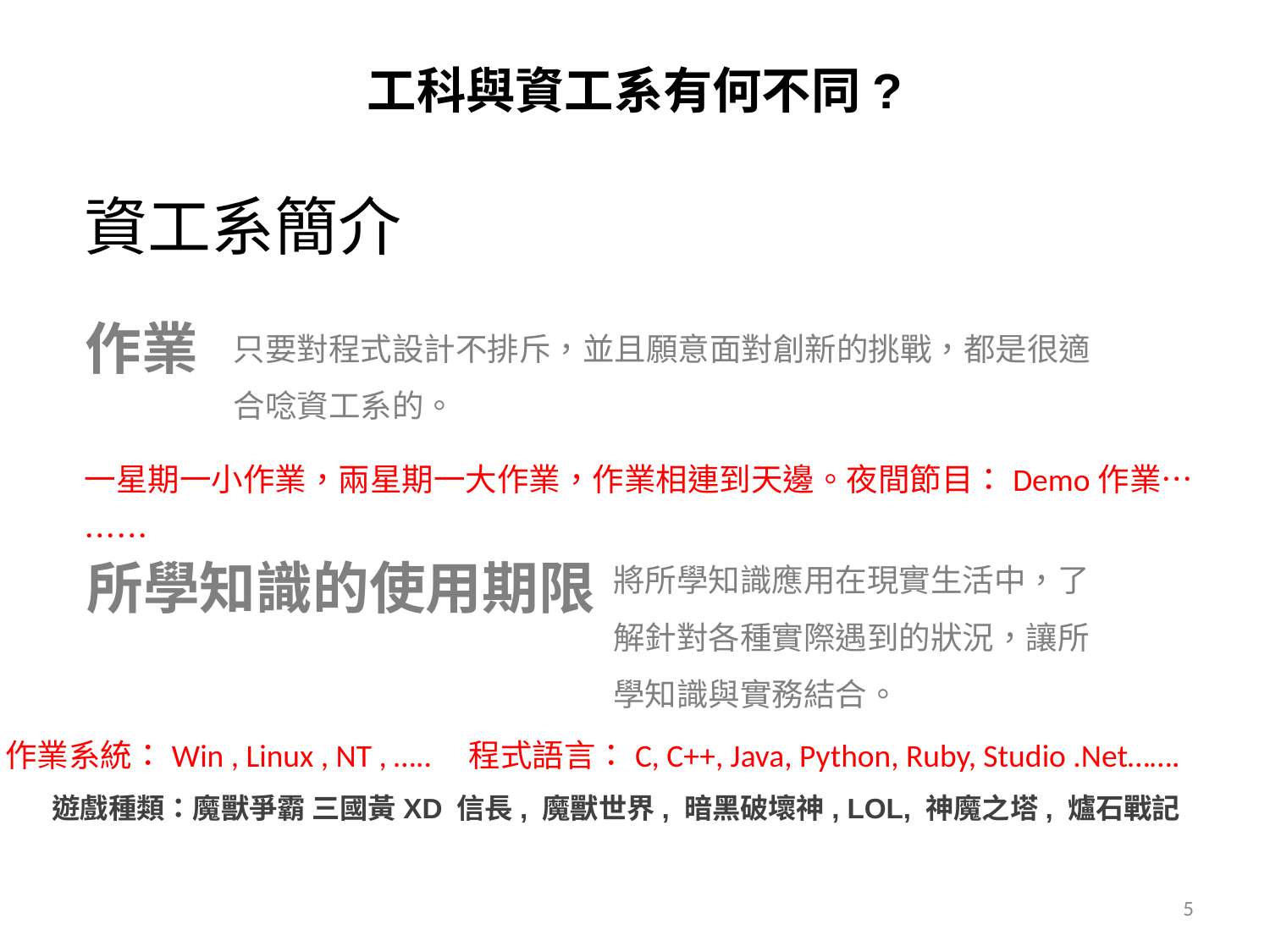

工科與資工系有何不同?
# 資工系簡介
只要對程式設計不排斥，並且願意面對創新的挑戰，都是很適合唸資工系的。
作業
一星期一小作業，兩星期一大作業，作業相連到天邊。夜間節目：Demo作業………
將所學知識應用在現實生活中，了解針對各種實際遇到的狀況，讓所學知識與實務結合。
所學知識的使用期限
作業系統：Win , Linux , NT , …..    程式語言：C, C++, Java, Python, Ruby, Studio .Net…….
遊戲種類：魔獸爭霸 三國黃XD 信長, 魔獸世界, 暗黑破壞神, LOL, 神魔之塔, 爐石戰記
5